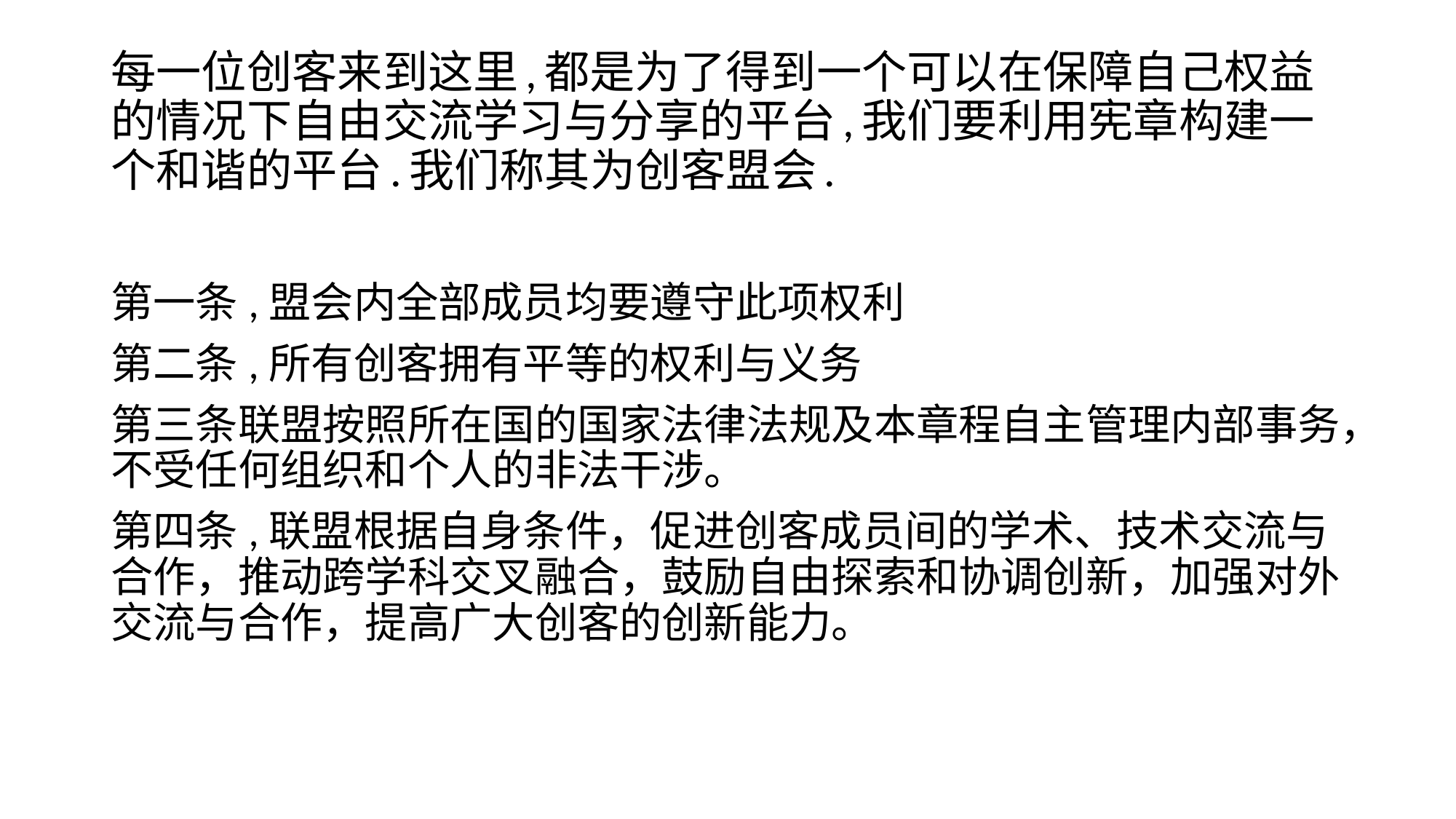

# 每一位创客来到这里,都是为了得到一个可以在保障自己权益的情况下自由交流学习与分享的平台,我们要利用宪章构建一个和谐的平台.我们称其为创客盟会.
第一条,盟会内全部成员均要遵守此项权利
第二条,所有创客拥有平等的权利与义务
第三条联盟按照所在国的国家法律法规及本章程自主管理内部事务，不受任何组织和个人的非法干涉。
第四条,联盟根据自身条件，促进创客成员间的学术、技术交流与合作，推动跨学科交叉融合，鼓励自由探索和协调创新，加强对外交流与合作，提高广大创客的创新能力。